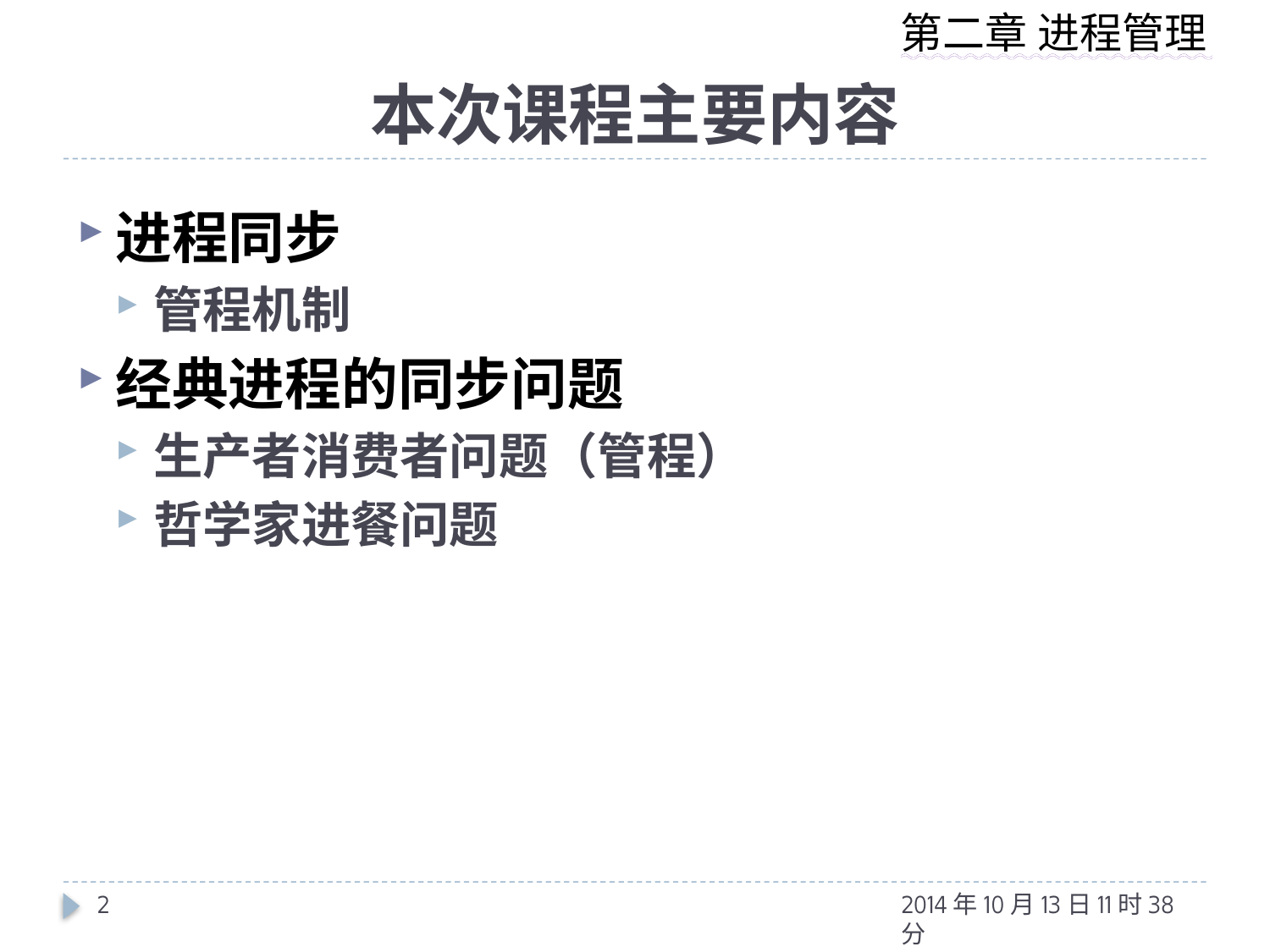

# 本次课程主要内容
进程同步
管程机制
经典进程的同步问题
生产者消费者问题（管程）
哲学家进餐问题
2
2014年10月13日11时38分